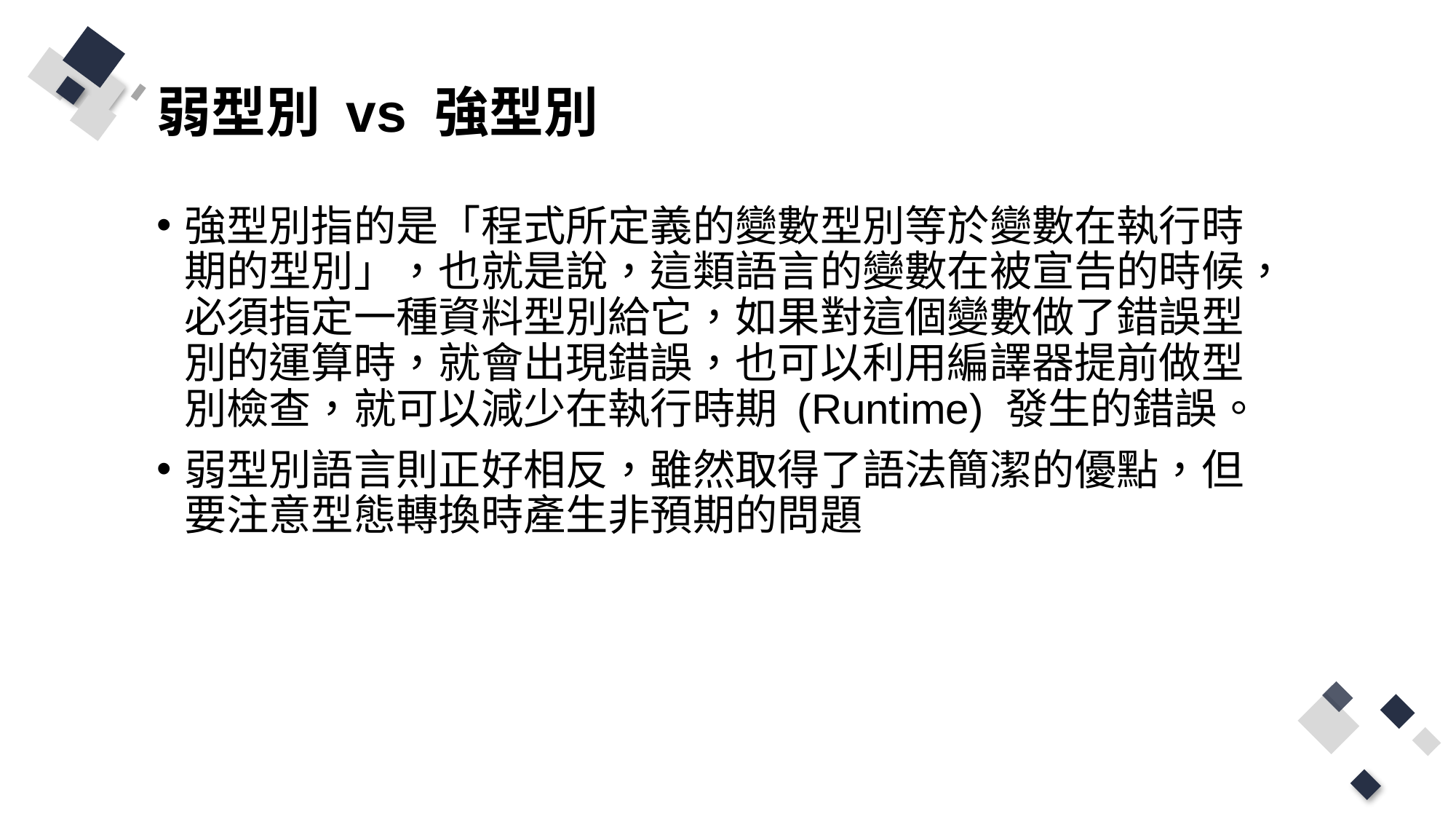

# 弱型別 vs 強型別
強型別指的是「程式所定義的變數型別等於變數在執行時期的型別」，也就是說，這類語言的變數在被宣告的時候，必須指定一種資料型別給它，如果對這個變數做了錯誤型別的運算時，就會出現錯誤，也可以利用編譯器提前做型別檢查，就可以減少在執行時期 (Runtime) 發生的錯誤。
弱型別語言則正好相反，雖然取得了語法簡潔的優點，但要注意型態轉換時產生非預期的問題